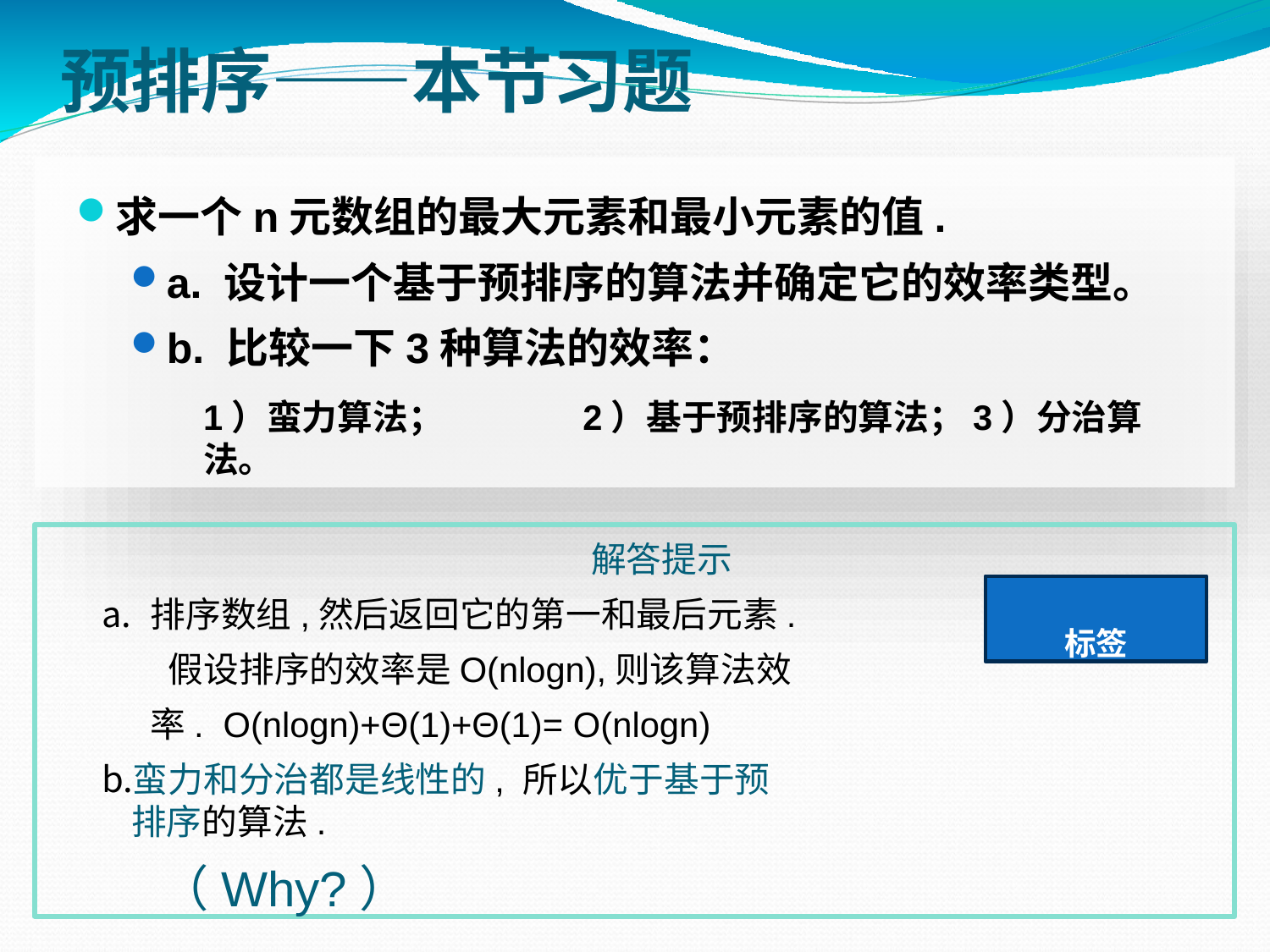

# 预排序——本节习题

求一个n元数组的最大元素和最小元素的值.
a. 设计一个基于预排序的算法并确定它的效率类型。
b. 比较一下3种算法的效率：
1）蛮力算法；	2）基于预排序的算法；3）分治算法。
解答提示
排序数组,然后返回它的第一和最后元素.  假设排序的效率是O(nlogn),则该算法效率.  O(nlogn)+Θ(1)+Θ(1)= O(nlogn)
蛮力和分治都是线性的, 所以优于基于预排序的算法.
（Why?）

标签